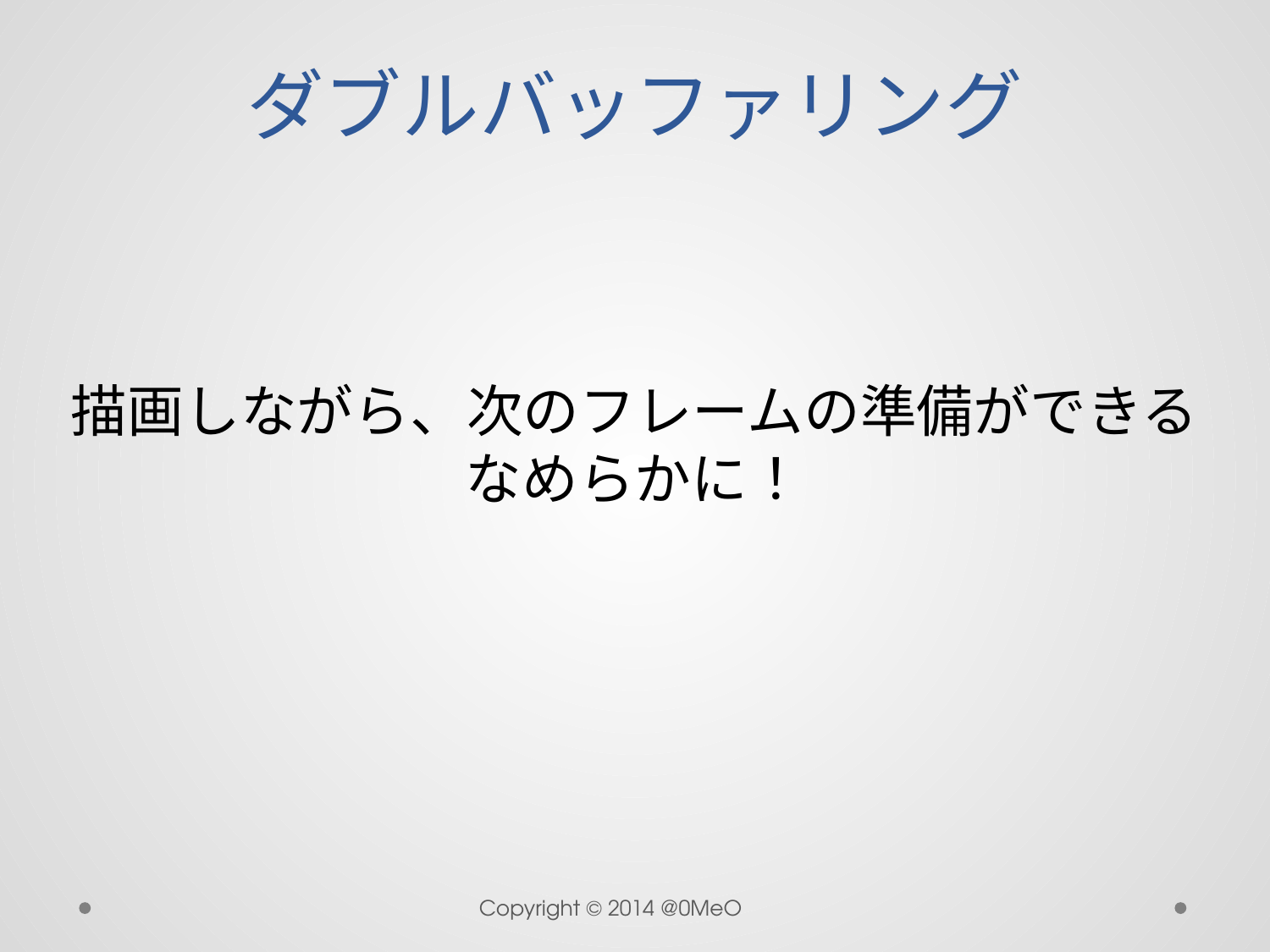

# ダブルバッファリング
描画しながら、次のフレームの準備ができる
なめらかに！